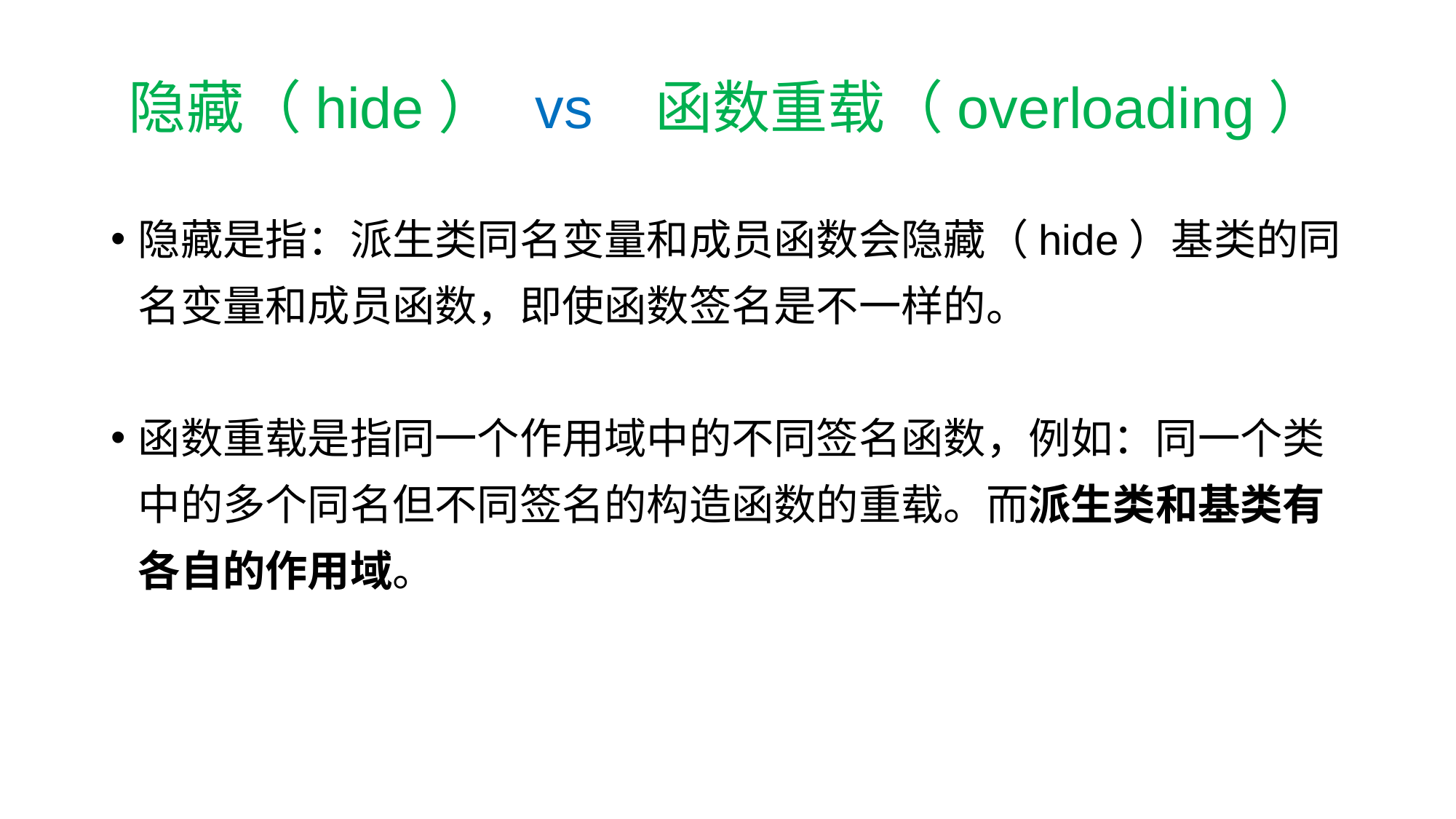

# 隐藏（hide）  vs   函数重载（overloading）
隐藏是指：派生类同名变量和成员函数会隐藏（hide）基类的同名变量和成员函数，即使函数签名是不一样的。

函数重载是指同一个作用域中的不同签名函数，例如：同一个类中的多个同名但不同签名的构造函数的重载。而派生类和基类有各自的作用域。